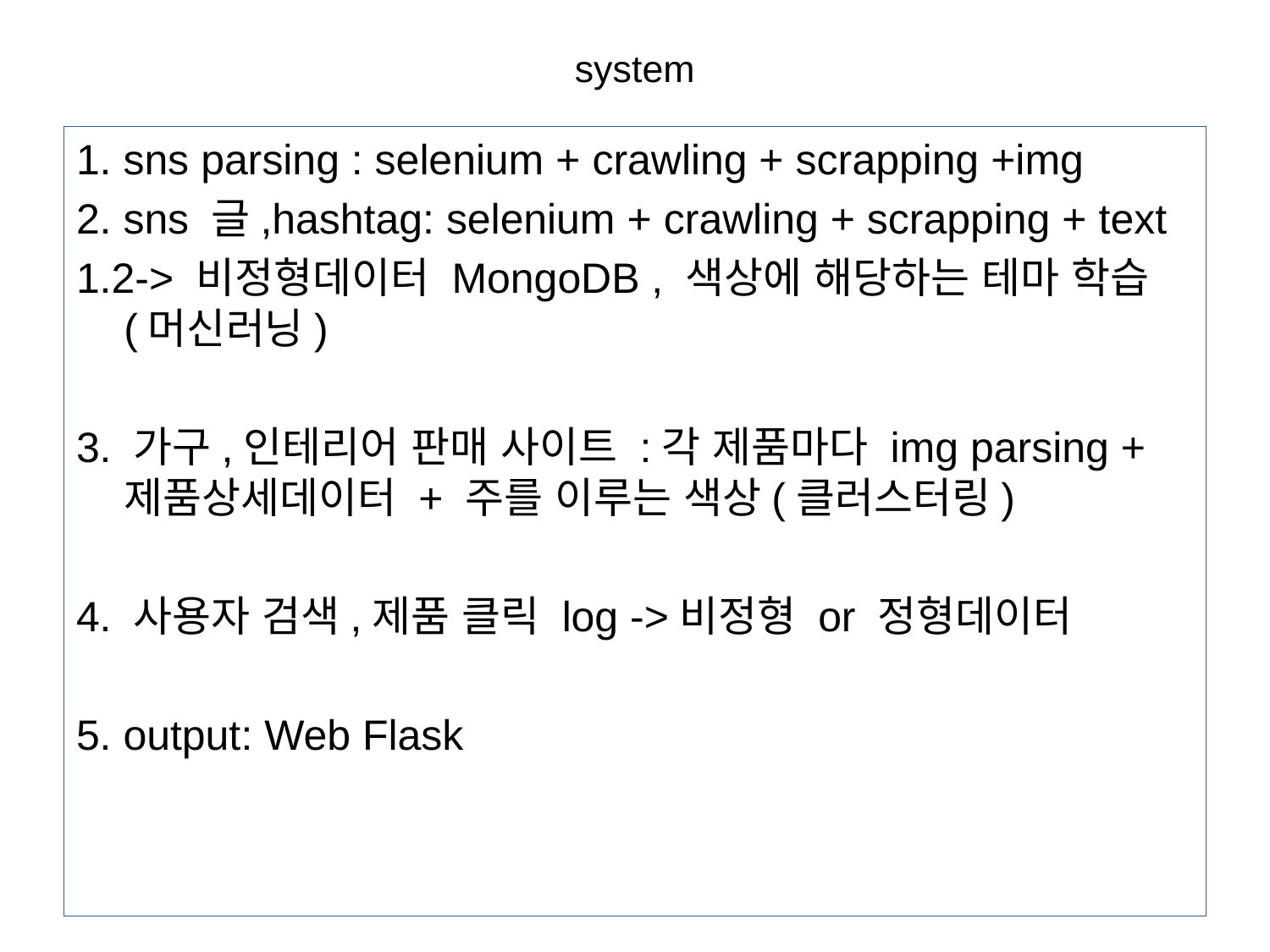

# system
1. sns parsing : selenium + crawling + scrapping +img
2. sns 글,hashtag: selenium + crawling + scrapping + text
1.2-> 비정형데이터 MongoDB , 색상에 해당하는 테마 학습(머신러닝)

3. 가구,인테리어 판매 사이트 :각 제품마다 img parsing + 제품상세데이터 + 주를 이루는 색상(클러스터링)

4. 사용자 검색,제품 클릭 log ->비정형 or 정형데이터

5. output: Web Flask